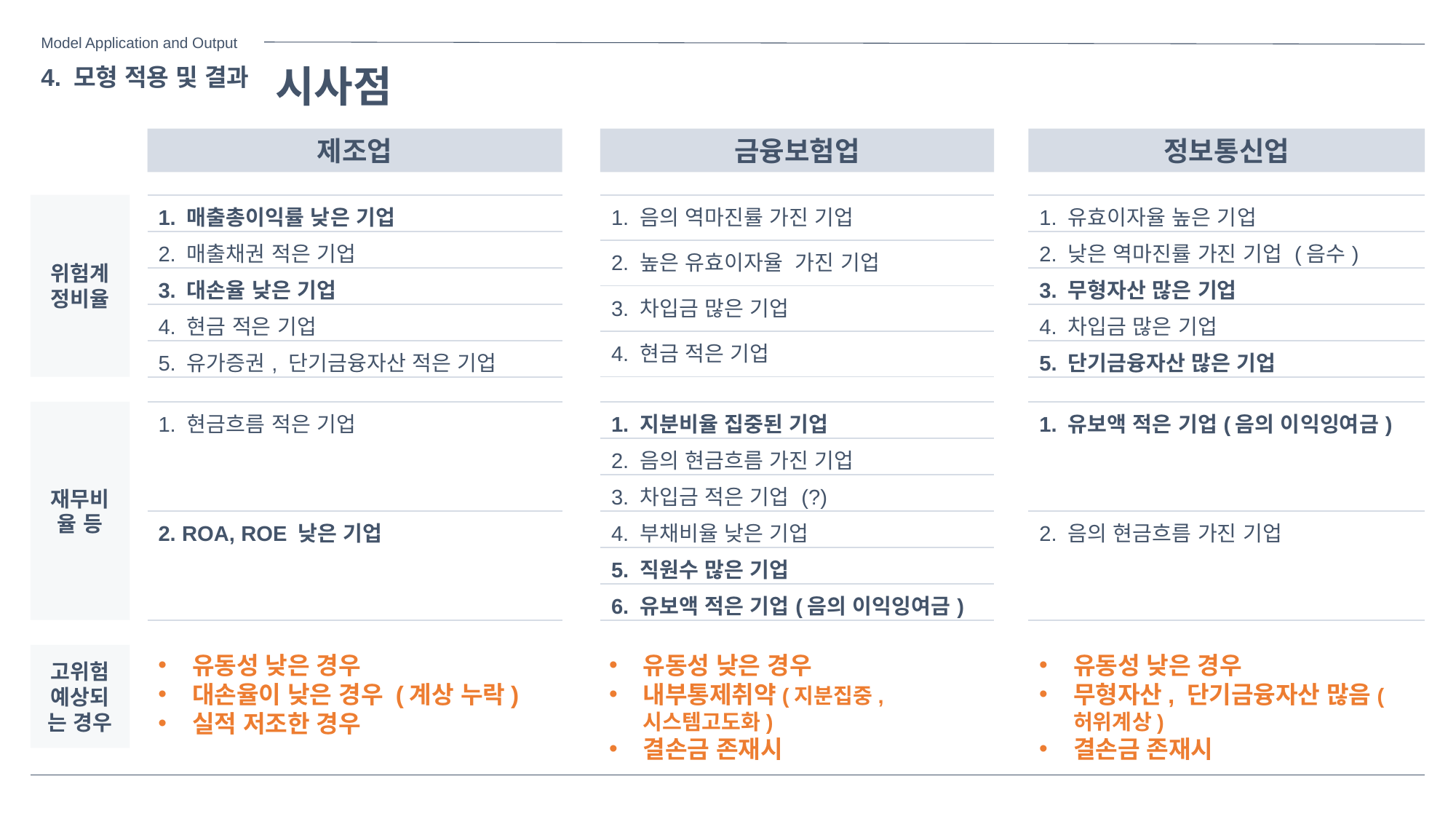

Model Application and Output
시사점
4. 모형 적용 및 결과
제조업
금융보험업
정보통신업
| 1. 매출총이익률 낮은 기업 |
| --- |
| 2. 매출채권 적은 기업 |
| 3. 대손율 낮은 기업 |
| 4. 현금 적은 기업 |
| 5. 유가증권, 단기금융자산 적은 기업 |
| 1. 음의 역마진률 가진 기업 |
| --- |
| 2. 높은 유효이자율 가진 기업 |
| 3. 차입금 많은 기업 |
| 4. 현금 적은 기업 |
| 1. 유효이자율 높은 기업 |
| --- |
| 2. 낮은 역마진률 가진 기업 (음수) |
| 3. 무형자산 많은 기업 |
| 4. 차입금 많은 기업 |
| 5. 단기금융자산 많은 기업 |
위험계정비율
| 1. 현금흐름 적은 기업 |
| --- |
| 2. ROA, ROE 낮은 기업 |
| 1. 유보액 적은 기업(음의 이익잉여금) |
| --- |
| 2. 음의 현금흐름 가진 기업 |
| 1. 지분비율 집중된 기업 |
| --- |
| 2. 음의 현금흐름 가진 기업 |
| 3. 차입금 적은 기업 (?) |
| 4. 부채비율 낮은 기업 |
| 5. 직원수 많은 기업 |
| 6. 유보액 적은 기업(음의 이익잉여금) |
재무비율 등
유동성 낮은 경우
대손율이 낮은 경우 (계상 누락)
실적 저조한 경우
유동성 낮은 경우
내부통제취약(지분집중, 시스템고도화)
결손금 존재시
고위험 예상되는 경우
유동성 낮은 경우
무형자산, 단기금융자산 많음(허위계상)
결손금 존재시